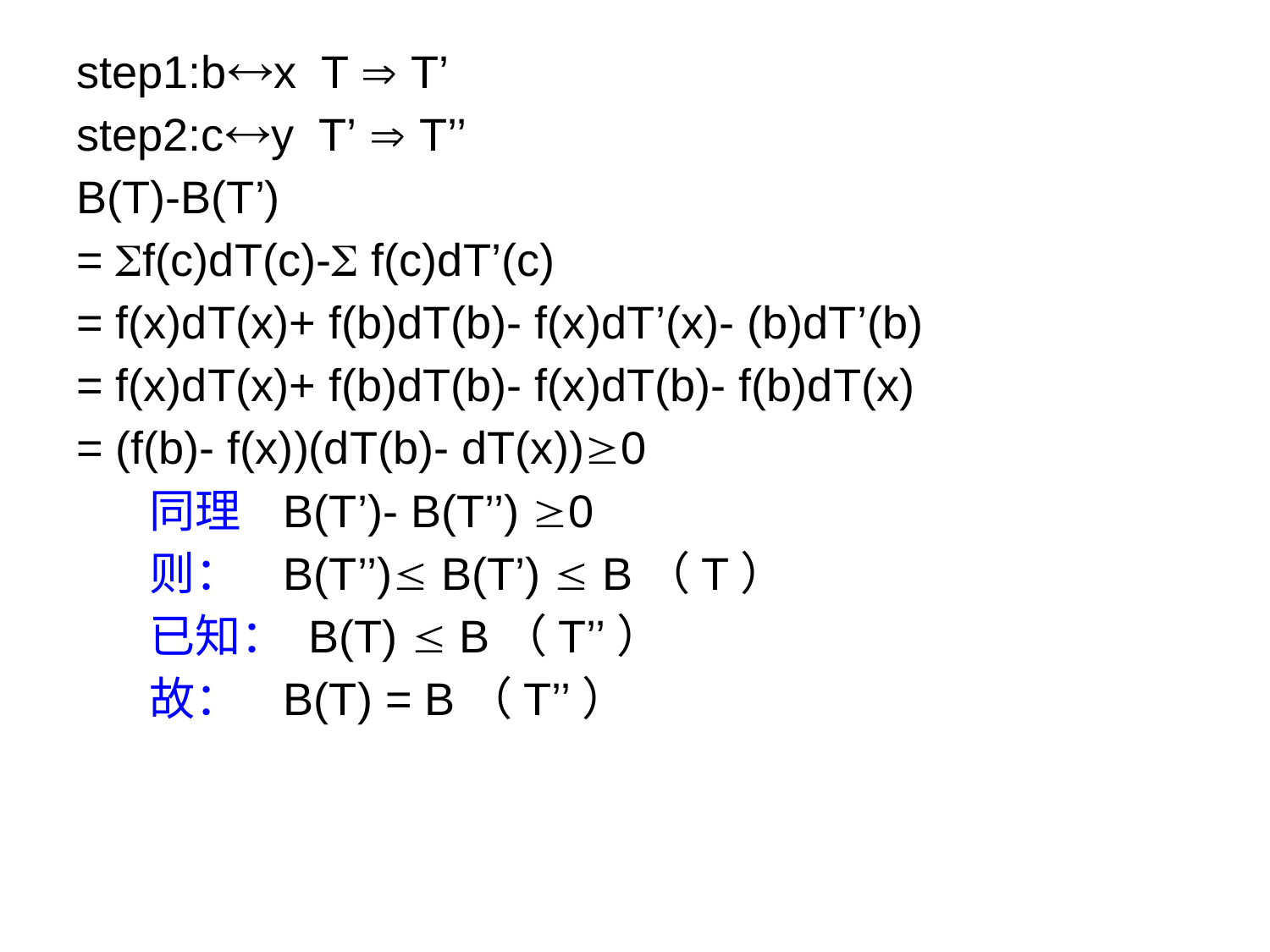

step1:b↔x  T ⇒ T’
step2:c↔y  T’ ⇒ T’’
B(T)-B(T’)
= Σf(c)dT(c)-Σ f(c)dT’(c)
= f(x)dT(x)+ f(b)dT(b)- f(x)dT’(x)- (b)dT’(b)
= f(x)dT(x)+ f(b)dT(b)- f(x)dT(b)- f(b)dT(x)
= (f(b)- f(x))(dT(b)- dT(x))≥0
      同理   B(T’)- B(T’’) ≥0
      则：   B(T’’)≤ B(T’) ≤ B（T）
      已知： B(T) ≤ B（T’’）
      故：   B(T) = B（T’’）